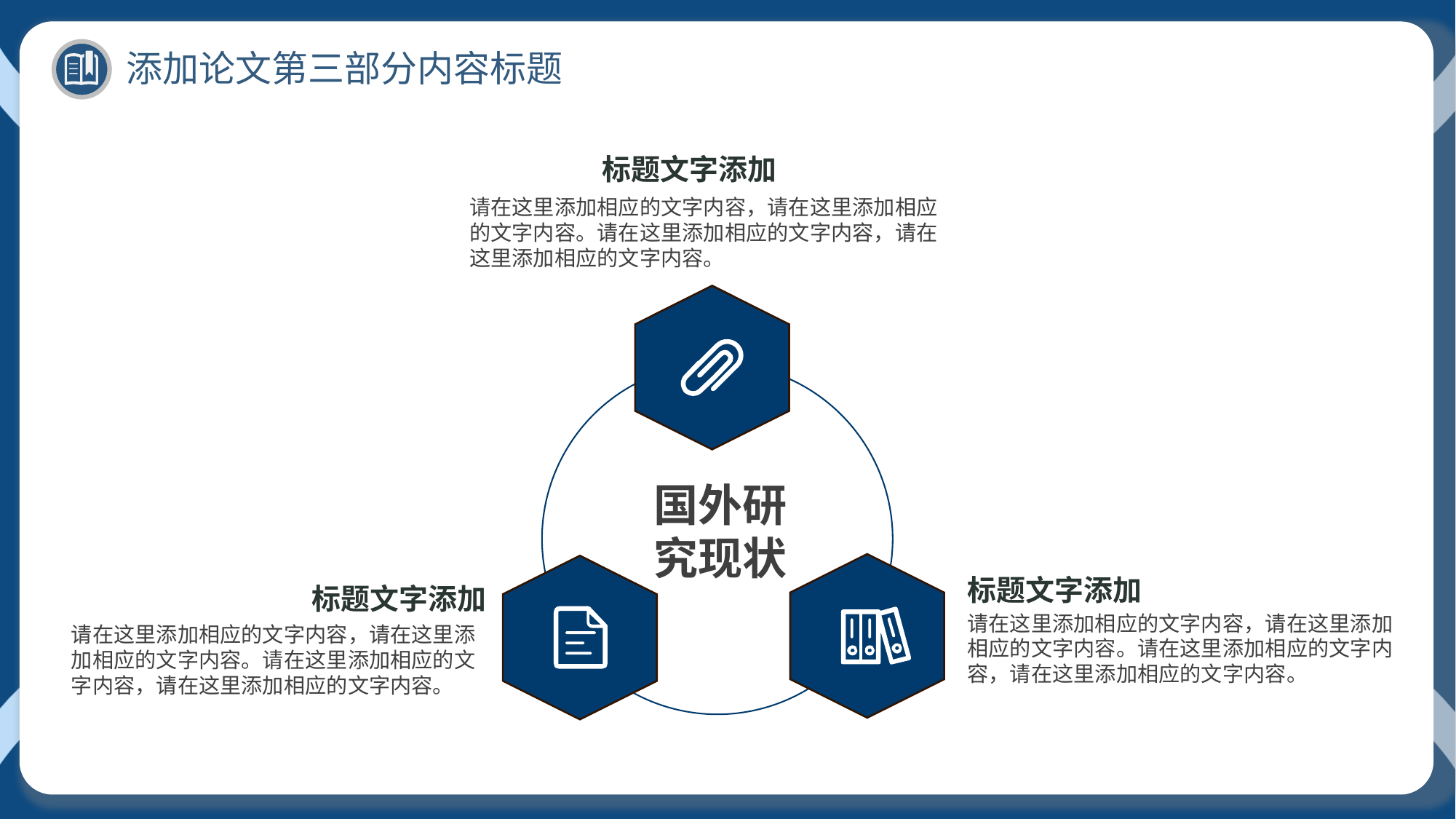

添加论文第三部分内容标题

标题文字添加
请在这里添加相应的文字内容，请在这里添加相应的文字内容。请在这里添加相应的文字内容，请在这里添加相应的文字内容。

国外研究现状

标题文字添加
标题文字添加
请在这里添加相应的文字内容，请在这里添加相应的文字内容。请在这里添加相应的文字内容，请在这里添加相应的文字内容。

请在这里添加相应的文字内容，请在这里添加相应的文字内容。请在这里添加相应的文字内容，请在这里添加相应的文字内容。